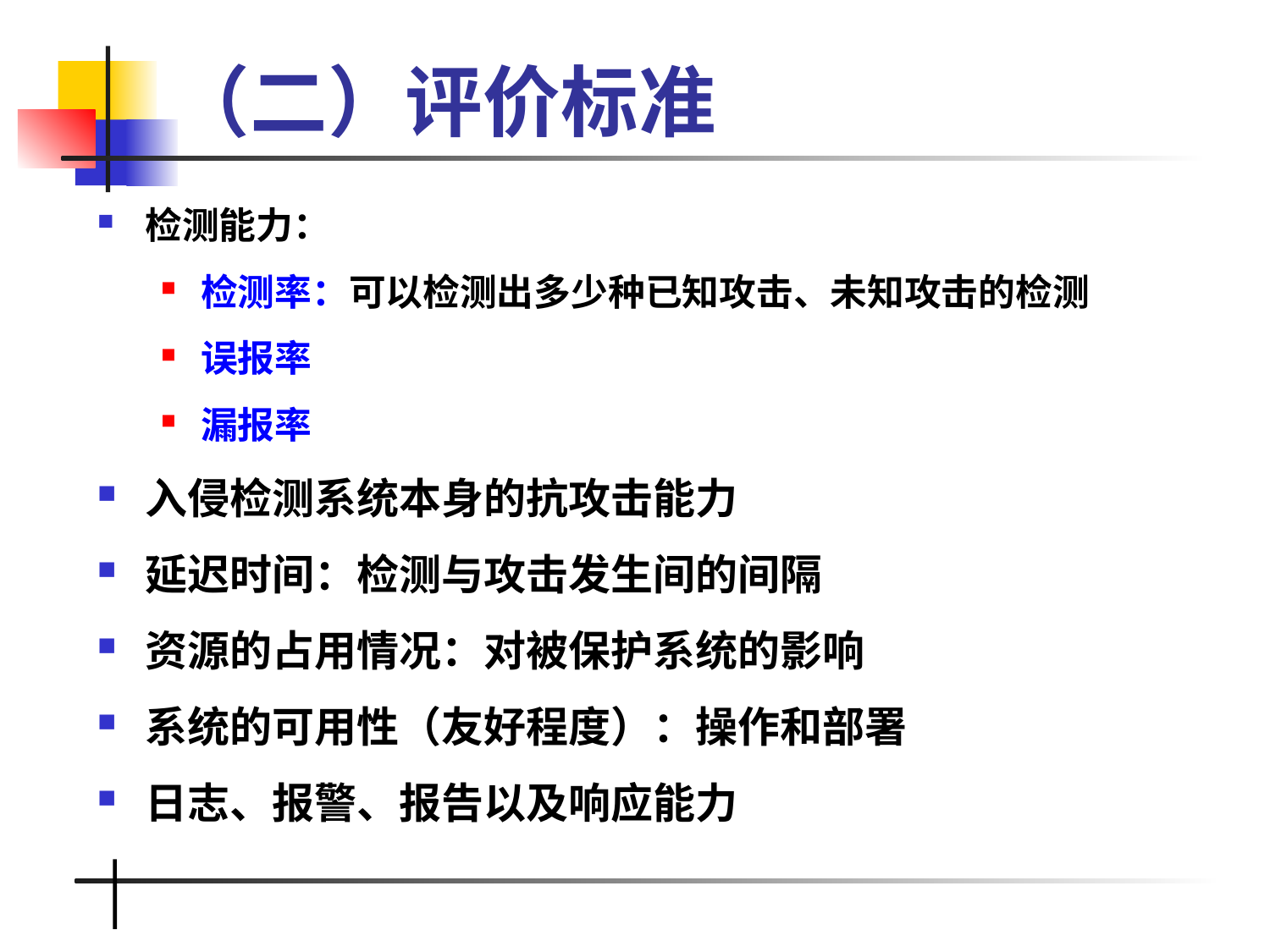

# （二）评价标准
检测能力：
检测率：可以检测出多少种已知攻击、未知攻击的检测
误报率
漏报率
入侵检测系统本身的抗攻击能力
延迟时间：检测与攻击发生间的间隔
资源的占用情况：对被保护系统的影响
系统的可用性（友好程度）：操作和部署
日志、报警、报告以及响应能力